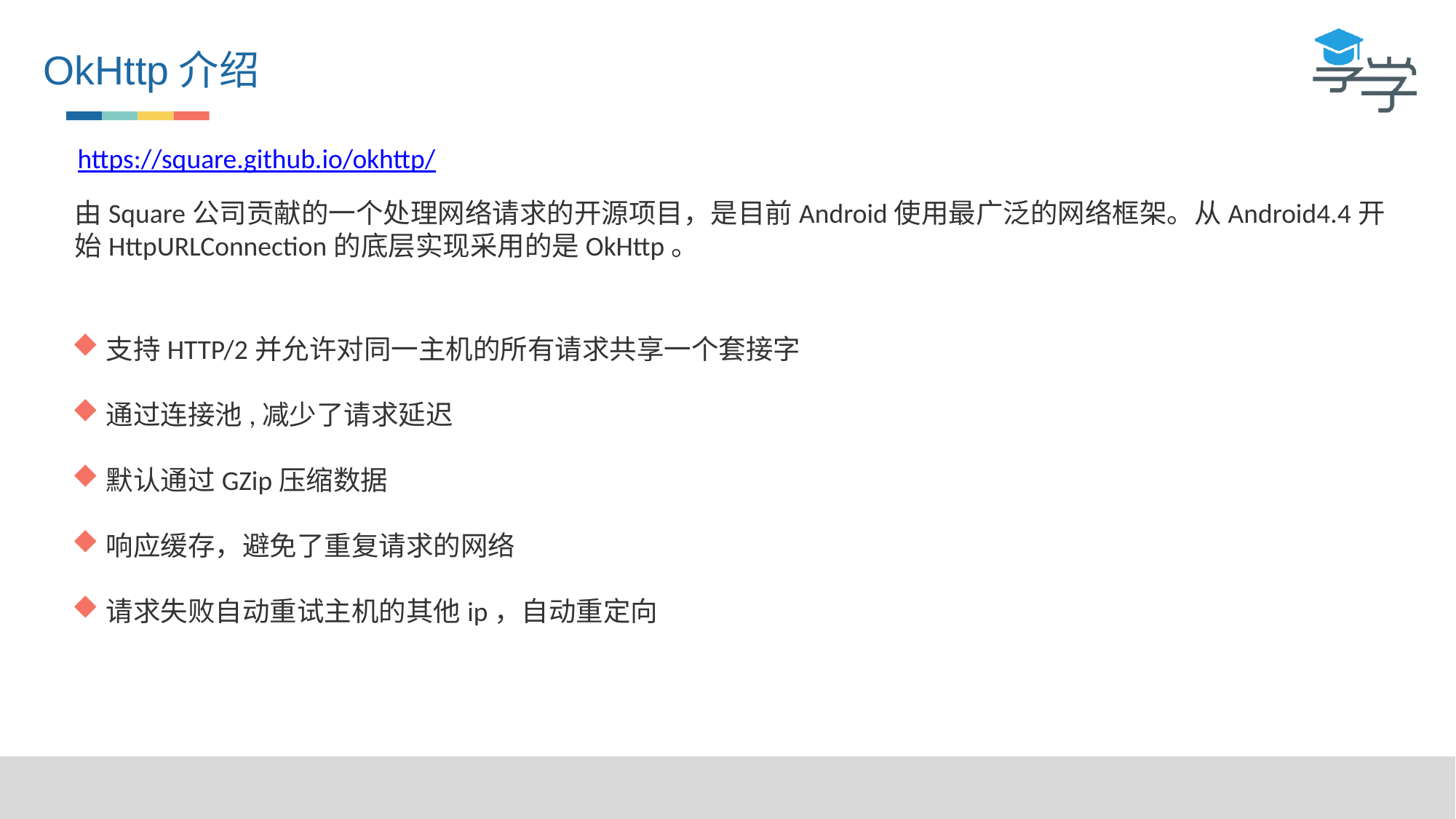

OkHttp介绍

https://square.github.io/okhttp/
由Square公司贡献的一个处理网络请求的开源项目，是目前Android使用最广泛的网络框架。从Android4.4开始HttpURLConnection的底层实现采用的是OkHttp。

支持HTTP/2并允许对同一主机的所有请求共享一个套接字

通过连接池,减少了请求延迟

默认通过GZip压缩数据

响应缓存，避免了重复请求的网络

请求失败自动重试主机的其他ip，自动重定向